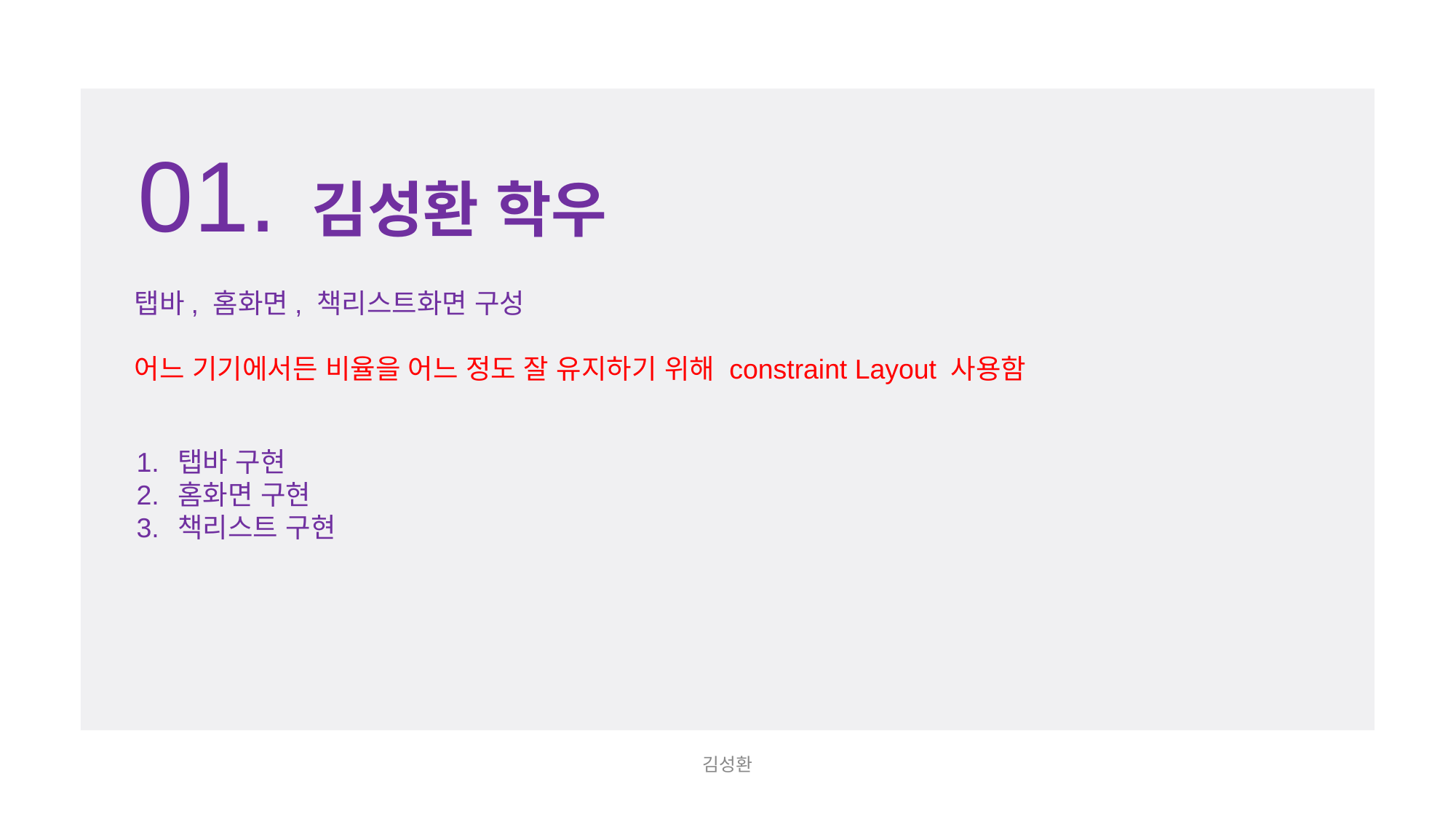

01. 김성환 학우
탭바, 홈화면, 책리스트화면 구성

어느 기기에서든 비율을 어느 정도 잘 유지하기 위해 constraint Layout 사용함

탭바 구현
홈화면 구현
책리스트 구현
김성환